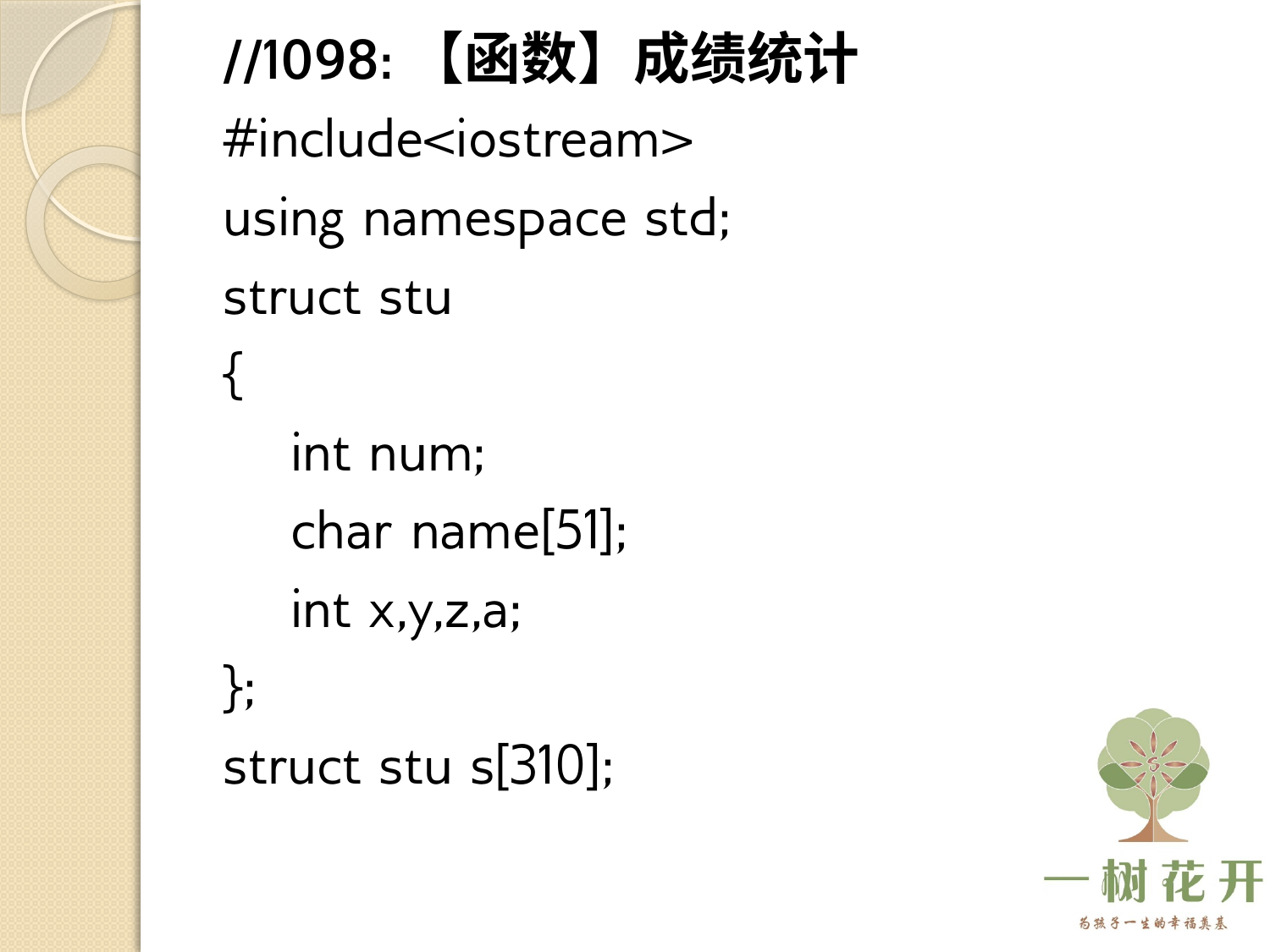

//1098:【函数】成绩统计
#include<iostream>
using namespace std;
struct stu
{
    int num;
    char name[51];
    int x,y,z,a;
};
struct stu s[310];